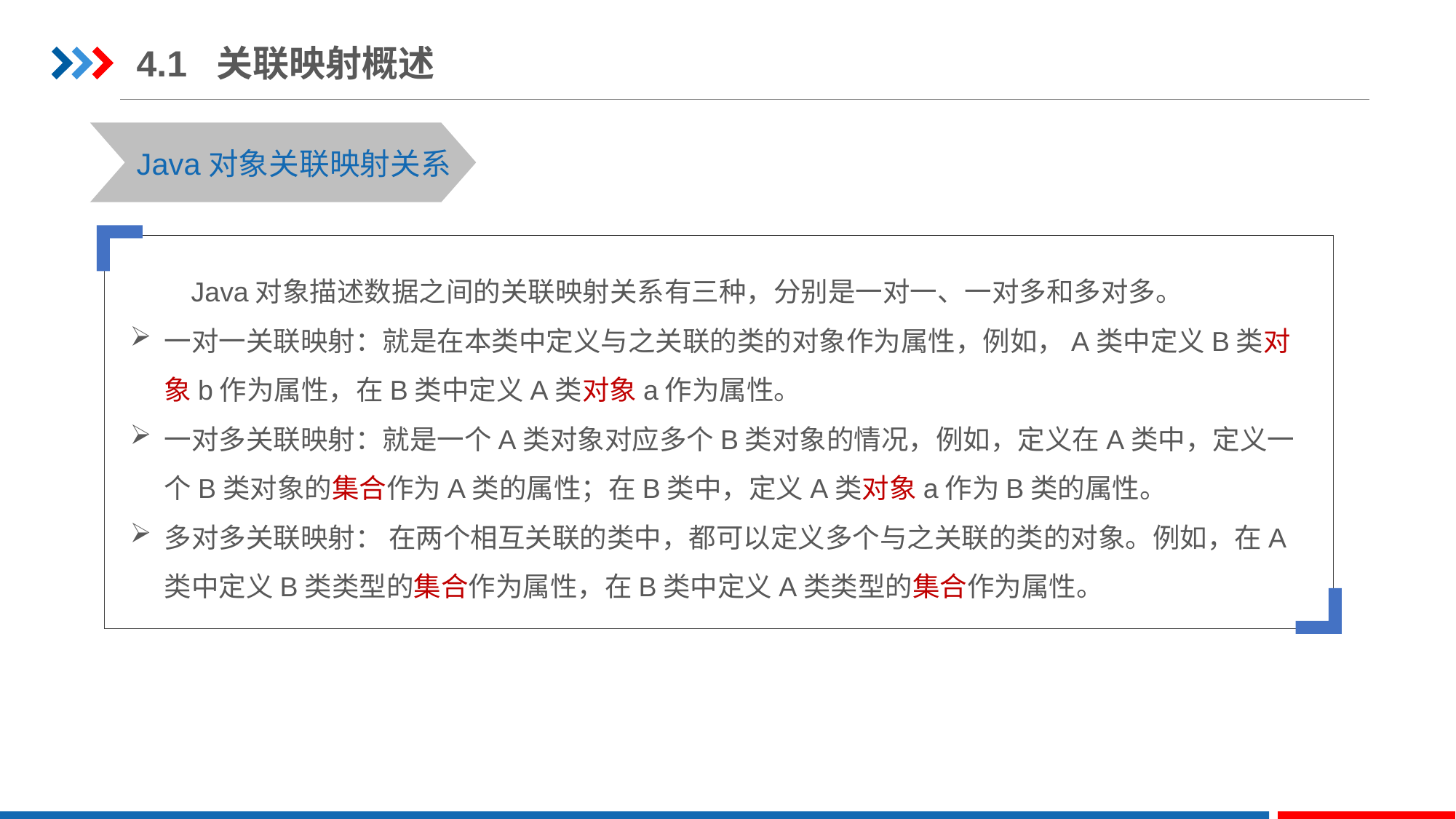

4.1  关联映射概述

Java对象关联映射关系
STEP  01
STEP  03

        Java对象描述数据之间的关联映射关系有三种，分别是一对一、一对多和多对多。
一对一关联映射：就是在本类中定义与之关联的类的对象作为属性，例如，A类中定义B类对象b作为属性，在B类中定义A类对象a作为属性。
一对多关联映射：就是一个A类对象对应多个B类对象的情况，例如，定义在A类中，定义一个B类对象的集合作为A类的属性；在B类中，定义A类对象a作为B类的属性。
多对多关联映射： 在两个相互关联的类中，都可以定义多个与之关联的类的对象。例如，在A类中定义B类类型的集合作为属性，在B类中定义A类类型的集合作为属性。